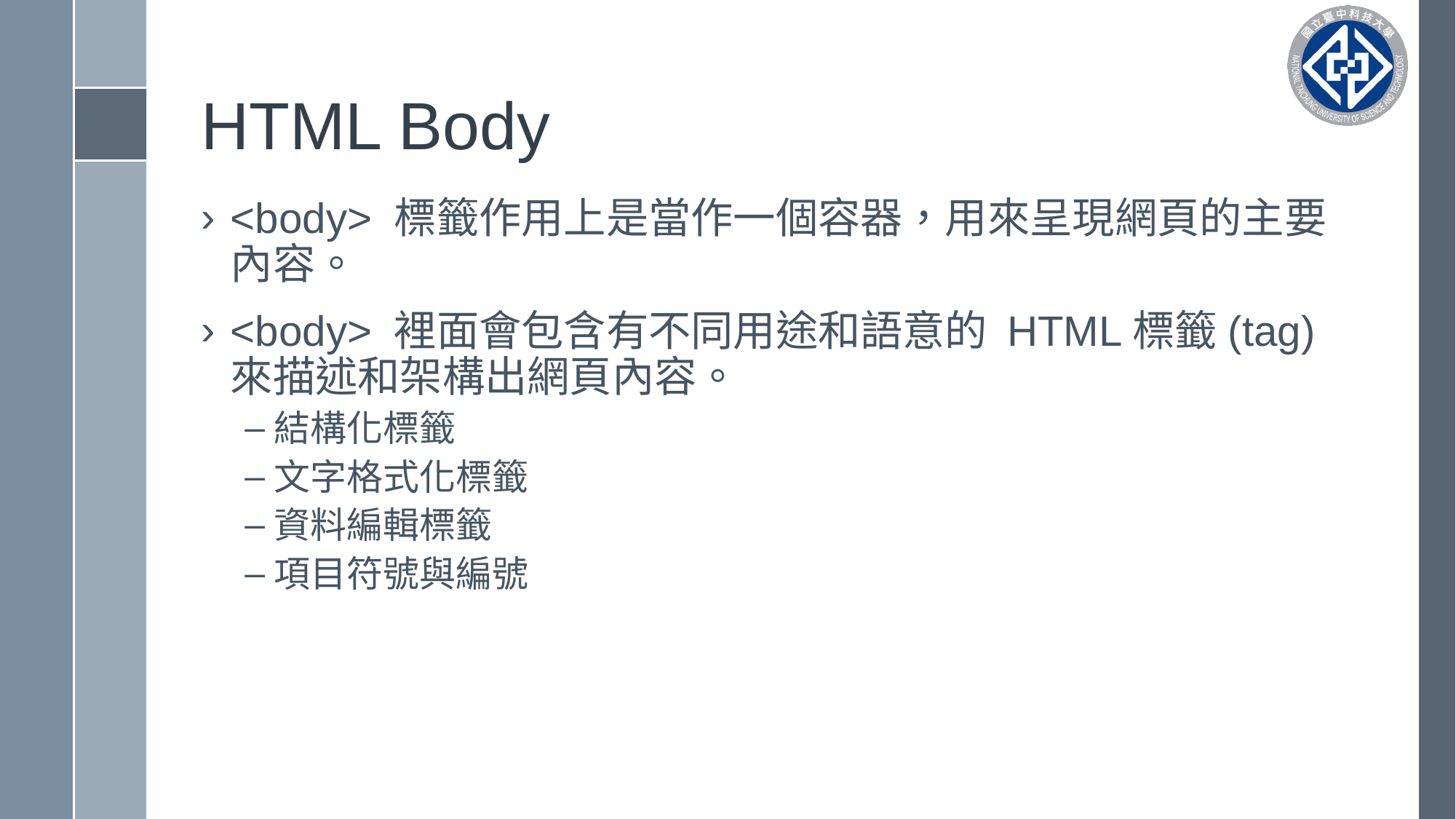

# HTML Body
<body> 標籤作用上是當作一個容器，用來呈現網頁的主要內容。
<body> 裡面會包含有不同用途和語意的 HTML標籤(tag) 來描述和架構出網頁內容。
結構化標籤
文字格式化標籤
資料編輯標籤
項目符號與編號